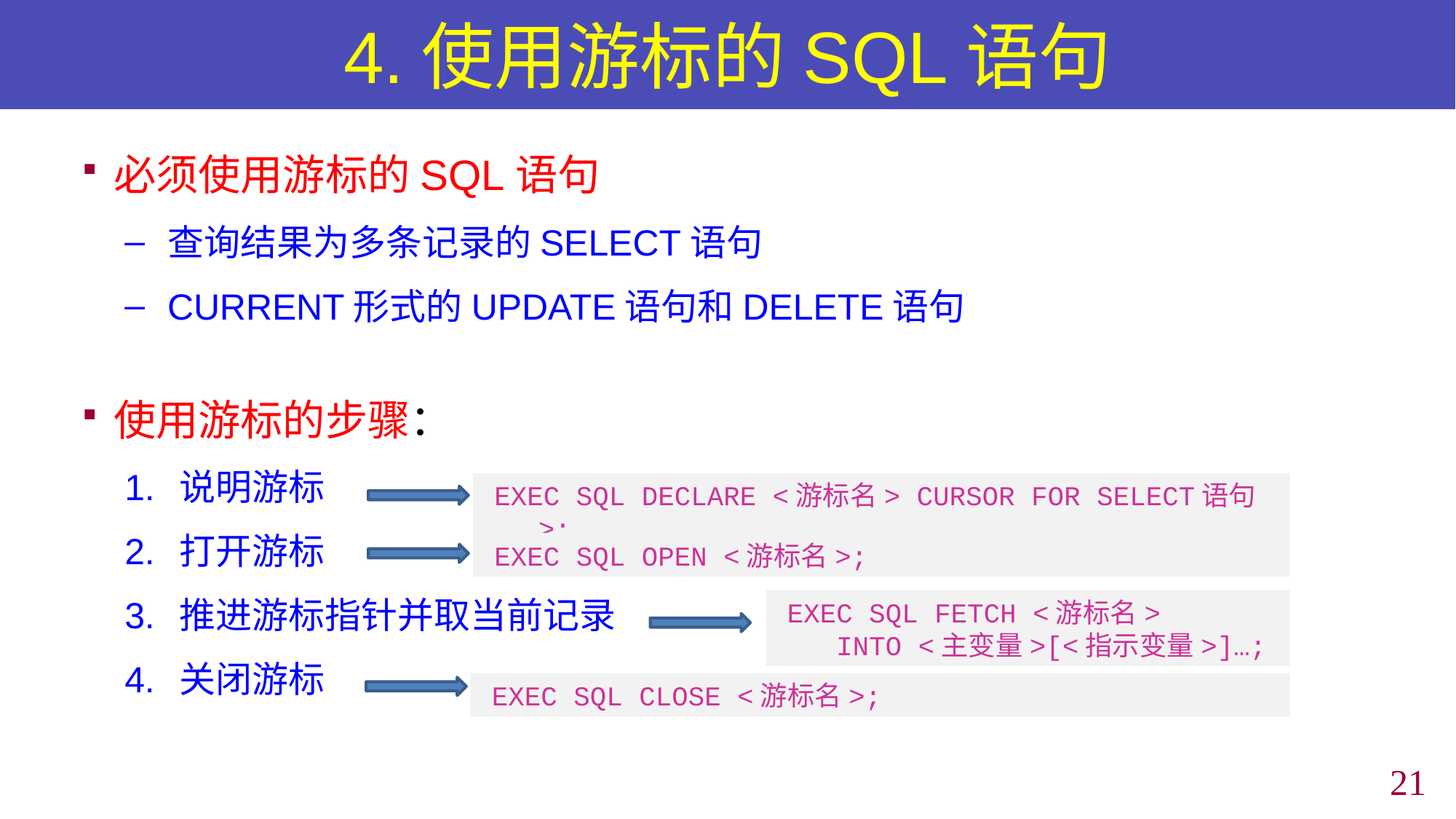

# 4.使用游标的SQL语句
必须使用游标的SQL语句
查询结果为多条记录的SELECT语句
CURRENT形式的UPDATE语句和DELETE语句

使用游标的步骤：
说明游标
打开游标
推进游标指针并取当前记录
关闭游标
EXEC SQL DECLARE <游标名> CURSOR FOR SELECT语句>;

EXEC SQL OPEN <游标名>;

EXEC SQL FETCH <游标名>
   INTO <主变量>[<指示变量>]…;

EXEC SQL CLOSE <游标名>;

21